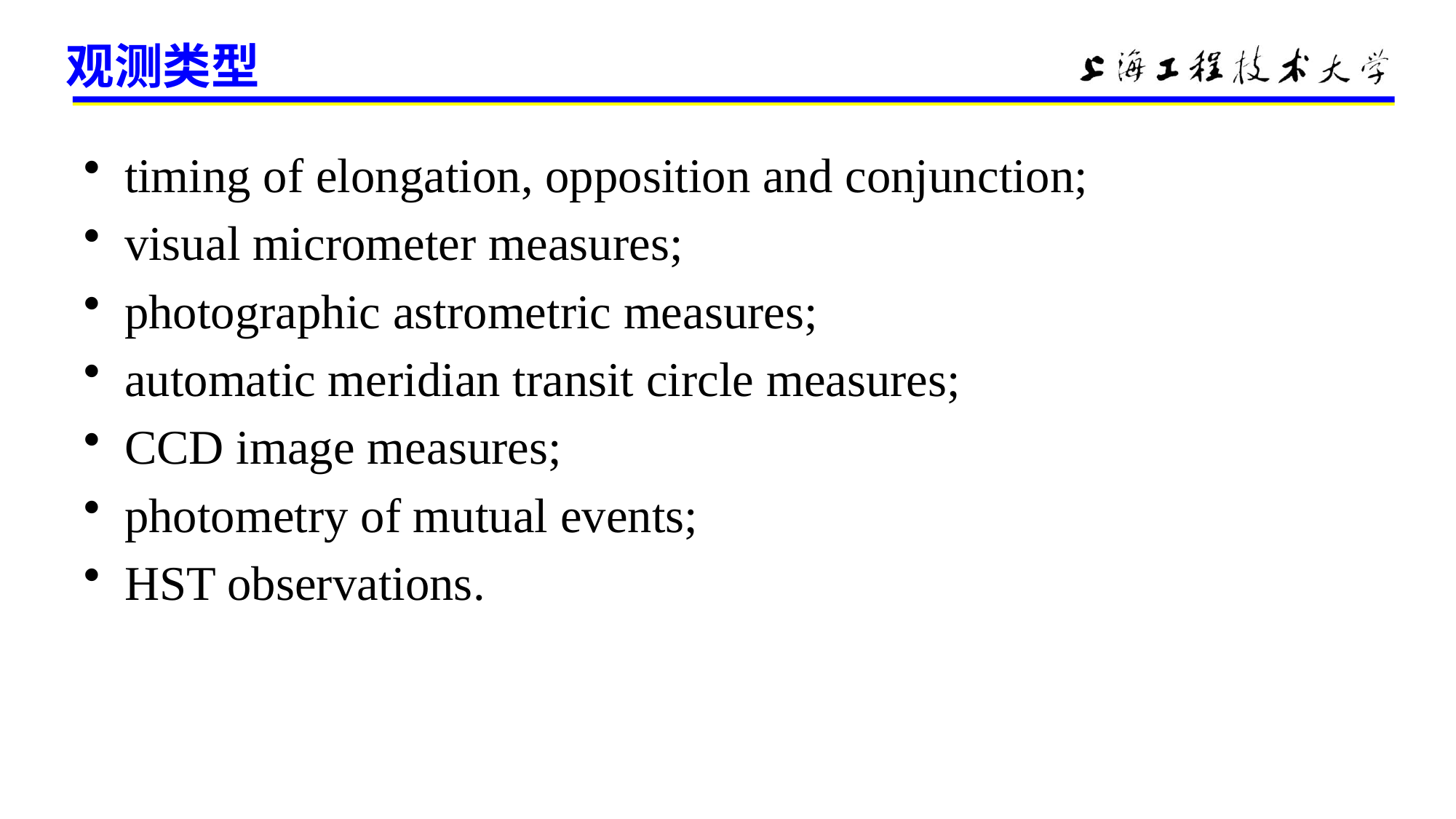

# 观测类型
timing of elongation, opposition and conjunction;
visual micrometer measures;
photographic astrometric measures;
automatic meridian transit circle measures;
CCD image measures;
photometry of mutual events;
HST observations.